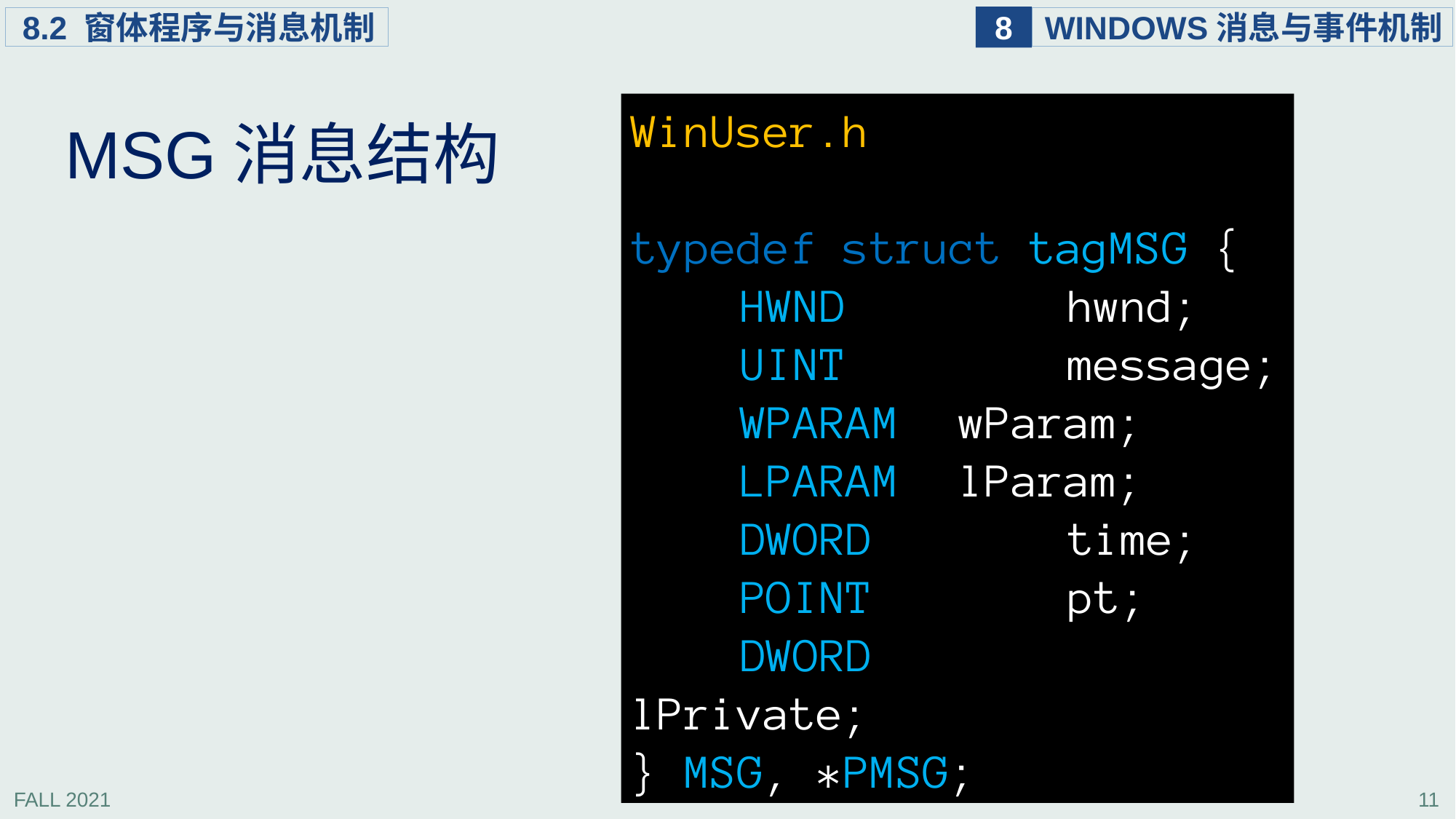

MSG消息结构
WinUser.h

typedef struct tagMSG {
	HWND 		hwnd;
	UINT 		message;
	WPARAM 	wParam;
	LPARAM 	lParam;
	DWORD 		time;
	POINT 		pt;
	DWORD		lPrivate;
} MSG, *PMSG;